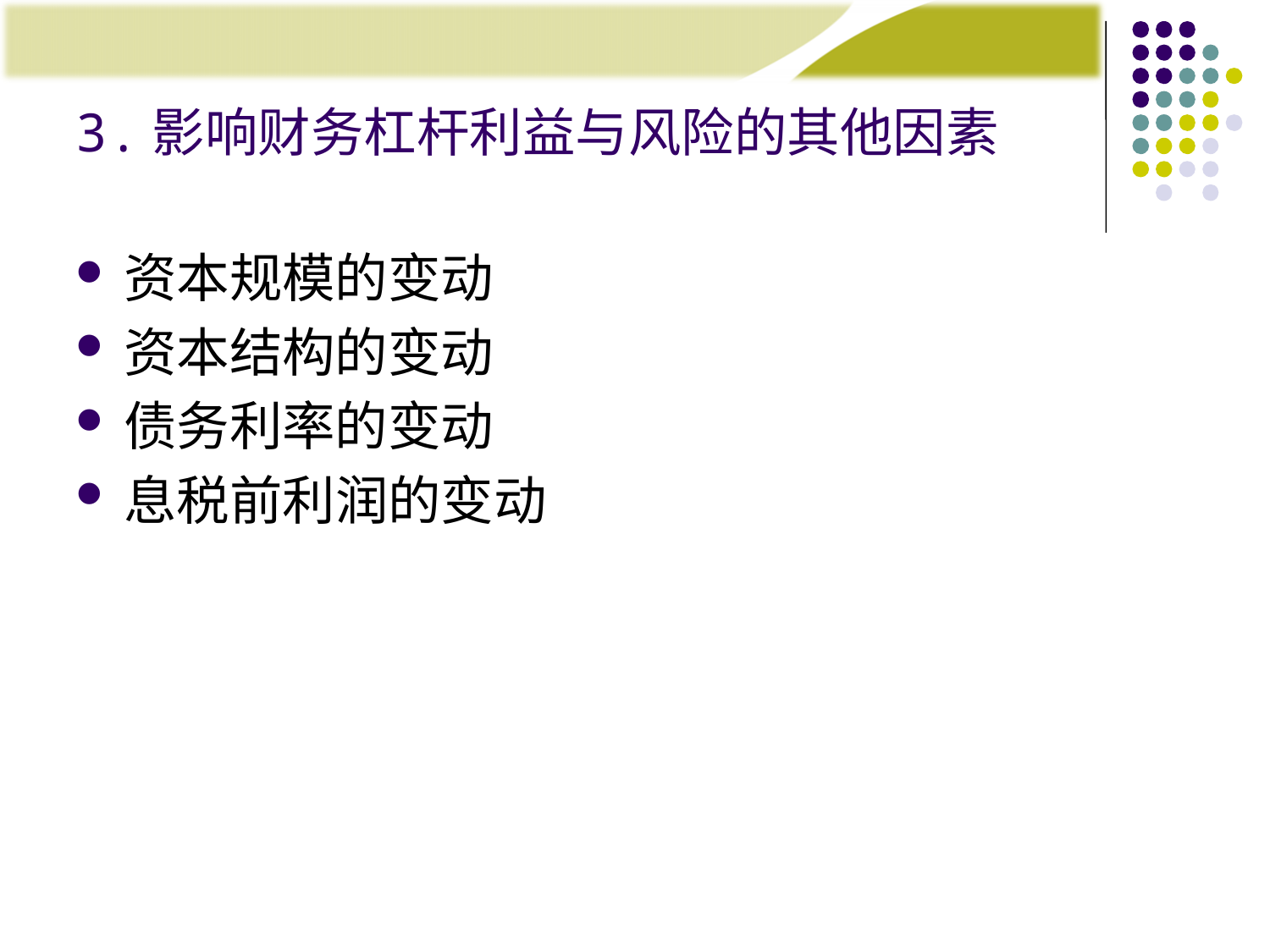

# 3.影响财务杠杆利益与风险的其他因素
资本规模的变动
资本结构的变动
债务利率的变动
息税前利润的变动